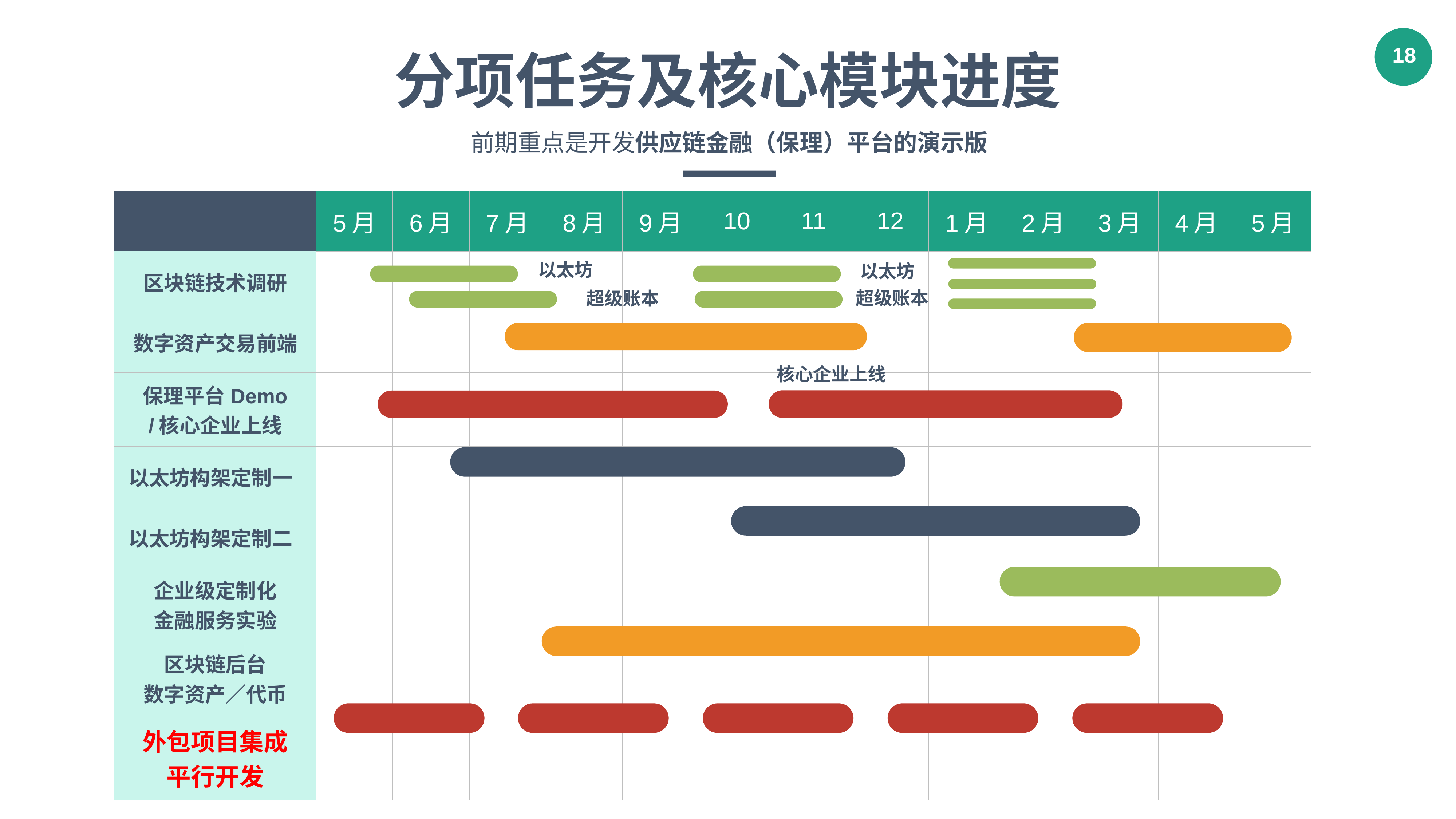

分项任务及核心模块进度
前期重点是开发供应链金融（保理）平台的演示版

|  | 5月 | 6月 | 7月 | 8月 | 9月 | 10 | 11 | 12 | 1月 | 2月 | 3月 | 4月 | 5月 |
| --- | --- | --- | --- | --- | --- | --- | --- | --- | --- | --- | --- | --- | --- |
| 区块链技术调研 |  |  |  |  |  |  |  |  |  |  |  |  |  |
| 数字资产交易前端 |  |  |  |  |  |  |  |  |  |  |  |  |  |
| 保理平台Demo /核心企业上线 |  |  |  |  |  |  |  |  |  |  |  |  |  |
| 以太坊构架定制一 |  |  |  |  |  |  |  |  |  |  |  |  |  |
| 以太坊构架定制二 |  |  |  |  |  |  |  |  |  |  |  |  |  |
| 企业级定制化 金融服务实验 |  |  |  |  |  |  |  |  |  |  |  |  |  |
| 区块链后台 数字资产／代币 |  |  |  |  |  |  |  |  |  |  |  |  |  |
| 外包项目集成 平行开发 |  |  |  |  |  |  |  |  |  |  |  |  |  |

以太坊
以太坊
超级账本
超级账本
核心企业上线